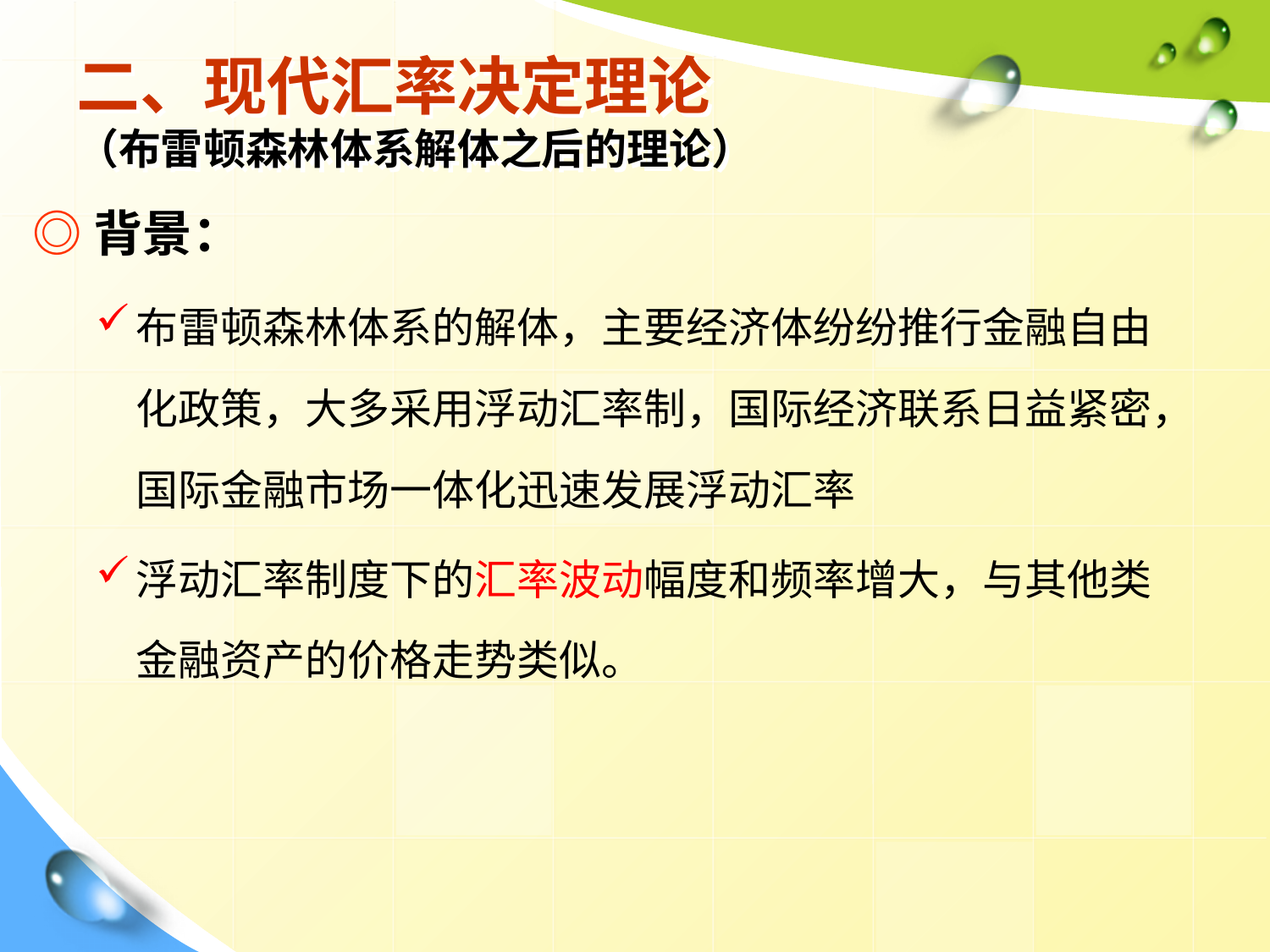

# 二、现代汇率决定理论 （布雷顿森林体系解体之后的理论）
◎背景：
布雷顿森林体系的解体，主要经济体纷纷推行金融自由化政策，大多采用浮动汇率制，国际经济联系日益紧密，国际金融市场一体化迅速发展浮动汇率
浮动汇率制度下的汇率波动幅度和频率增大，与其他类金融资产的价格走势类似。